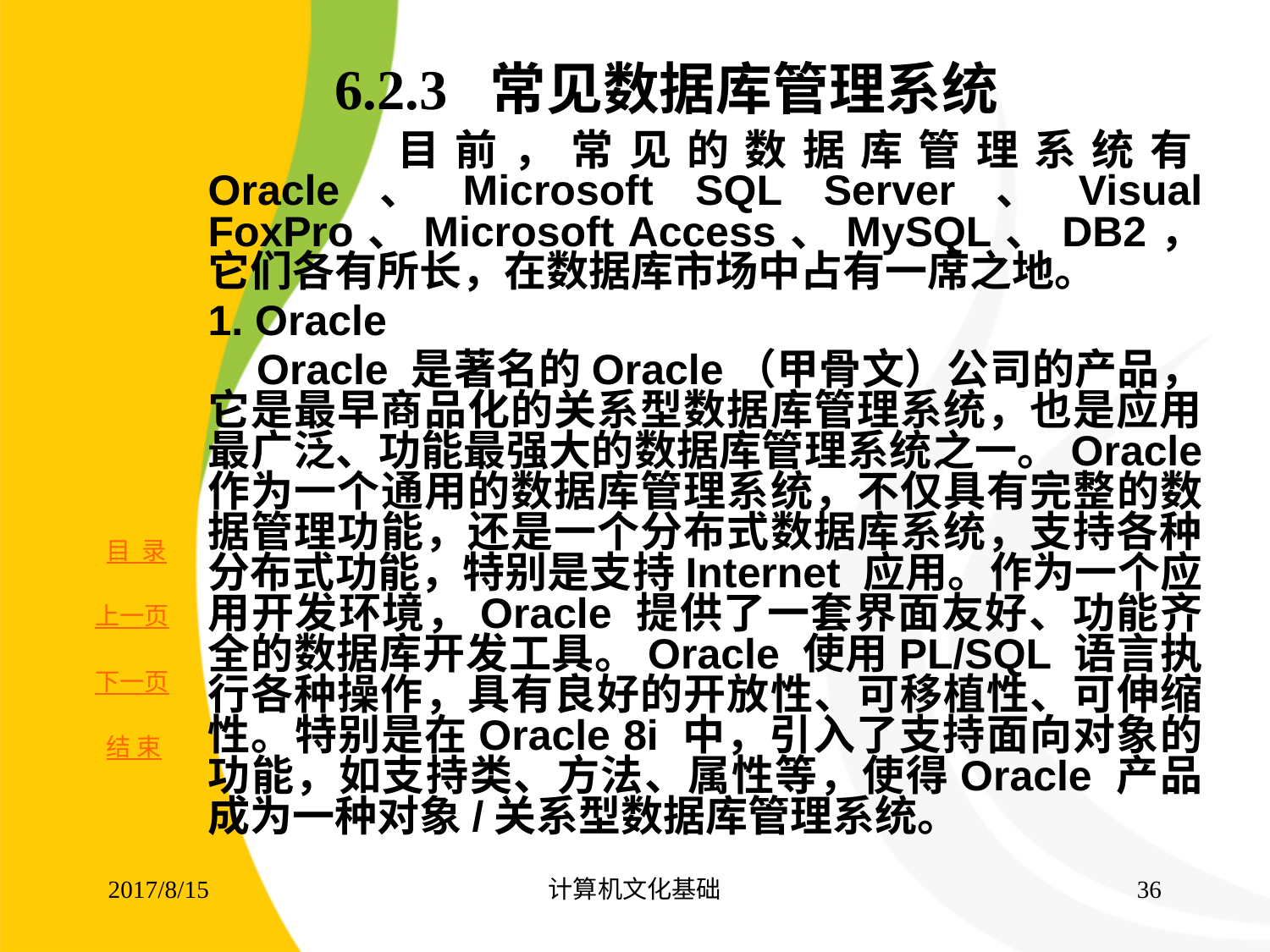

# 6.2.3  常见数据库管理系统
       目前，常见的数据库管理系统有Oracle、Microsoft SQL Server、Visual FoxPro、Microsoft Access、MySQL、DB2，它们各有所长，在数据库市场中占有一席之地。
1. Oracle
    Oracle 是著名的Oracle（甲骨文）公司的产品，它是最早商品化的关系型数据库管理系统，也是应用最广泛、功能最强大的数据库管理系统之一。Oracle 作为一个通用的数据库管理系统，不仅具有完整的数据管理功能，还是一个分布式数据库系统，支持各种分布式功能，特别是支持Internet 应用。作为一个应用开发环境，Oracle 提供了一套界面友好、功能齐全的数据库开发工具。Oracle 使用PL/SQL 语言执行各种操作，具有良好的开放性、可移植性、可伸缩性。特别是在Oracle 8i 中，引入了支持面向对象的功能，如支持类、方法、属性等，使得Oracle 产品成为一种对象/关系型数据库管理系统。
2017/8/15
计算机文化基础
36